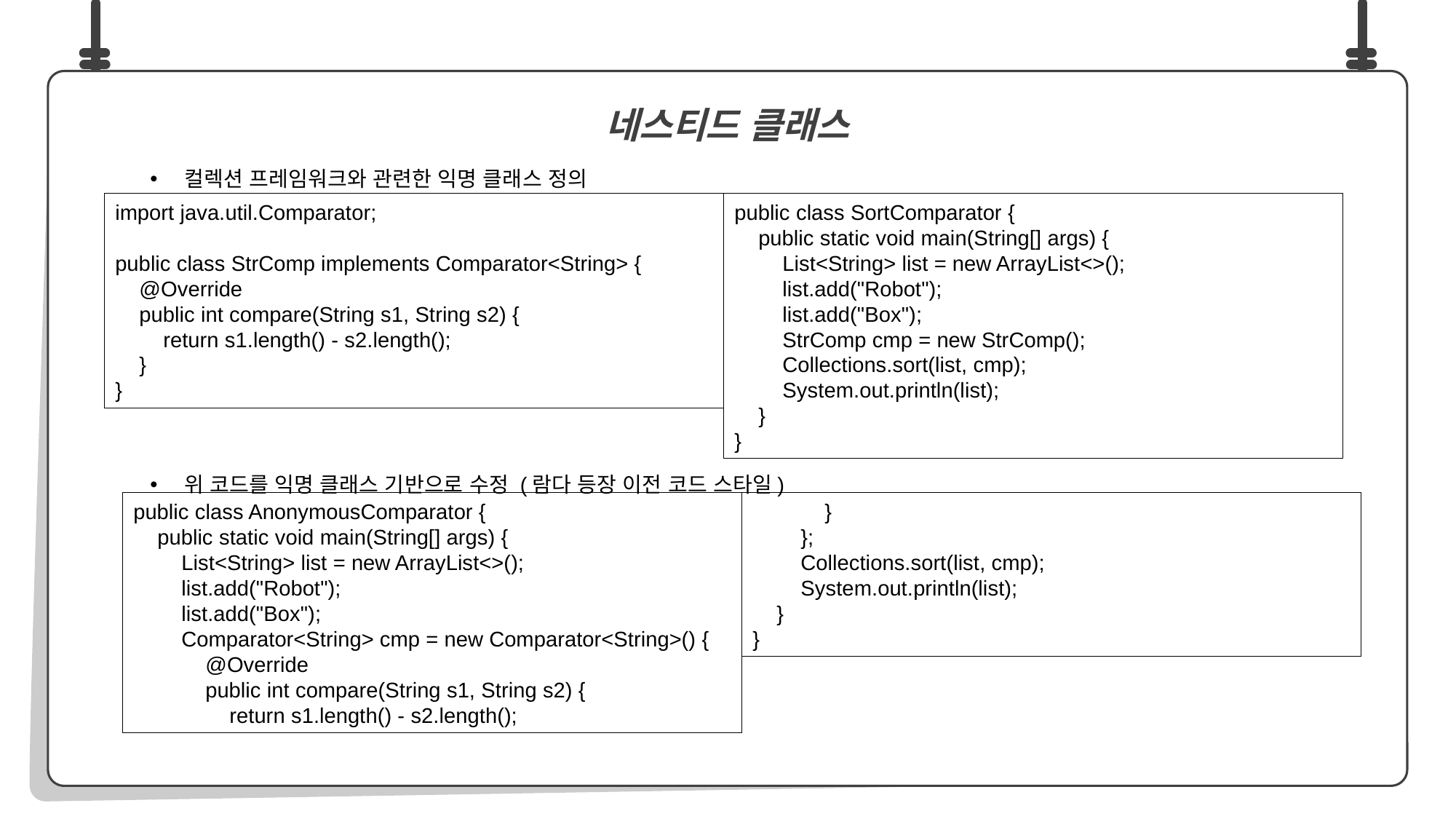

컬렉션 프레임워크와 관련한 익명 클래스 정의

위 코드를 익명 클래스 기반으로 수정 (람다 등장 이전 코드 스타일)

네스티드 클래스

import java.util.Comparator;

public class StrComp implements Comparator<String> {
    @Override
    public int compare(String s1, String s2) {
        return s1.length() - s2.length();
    }
}
public class SortComparator {
    public static void main(String[] args) {
        List<String> list = new ArrayList<>();
        list.add("Robot");
        list.add("Box");
        StrComp cmp = new StrComp();
        Collections.sort(list, cmp);
        System.out.println(list);
    }
}
public class AnonymousComparator {
    public static void main(String[] args) {
        List<String> list = new ArrayList<>();
        list.add("Robot");
        list.add("Box");
        Comparator<String> cmp = new Comparator<String>() {
            @Override
            public int compare(String s1, String s2) {
                return s1.length() - s2.length();
            }
        };
        Collections.sort(list, cmp);
        System.out.println(list);
    }
}